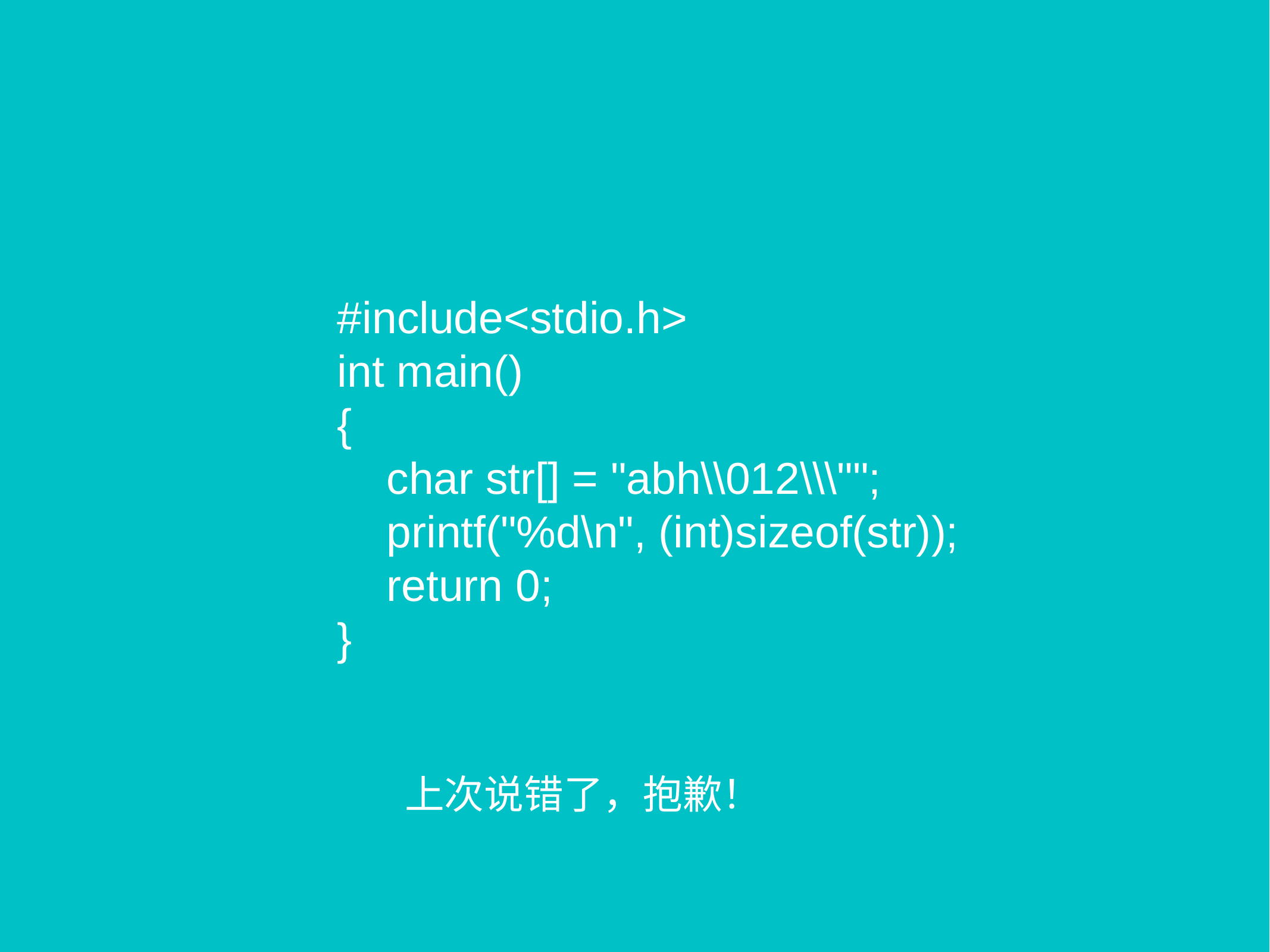

#include<stdio.h>
int main()
{
    char str[] = "abh\\012\\\"";
    printf("%d\n", (int)sizeof(str));
    return 0;
}
上次说错了，抱歉！